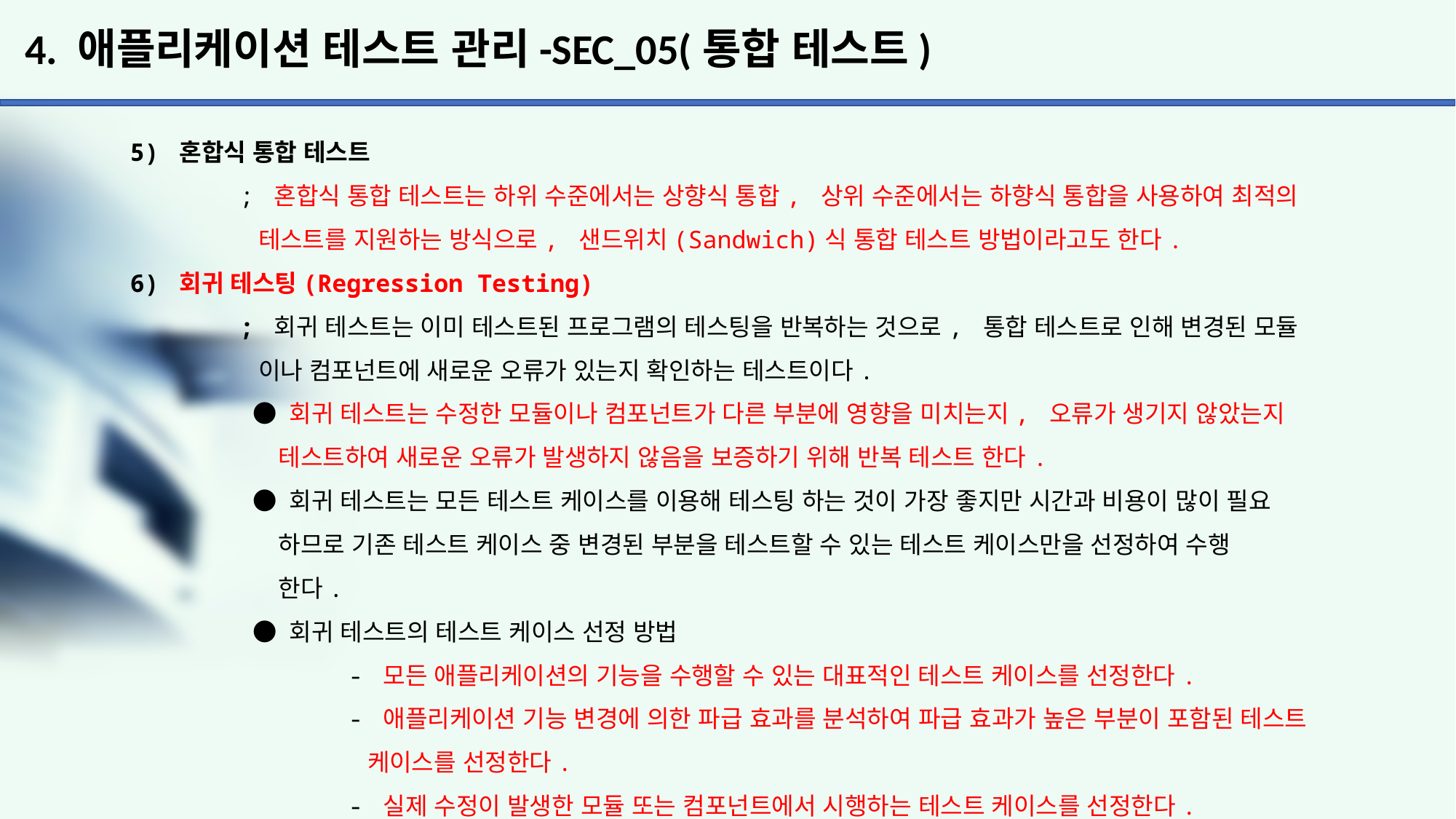

# 4. 애플리케이션 테스트 관리-SEC_05(통합 테스트)
5) 혼합식 통합 테스트
	; 혼합식 통합 테스트는 하위 수준에서는 상향식 통합, 상위 수준에서는 하향식 통합을 사용하여 최적의
	  테스트를 지원하는 방식으로, 샌드위치(Sandwich)식 통합 테스트 방법이라고도 한다.
6) 회귀 테스팅(Regression Testing)
	; 회귀 테스트는 이미 테스트된 프로그램의 테스팅을 반복하는 것으로, 통합 테스트로 인해 변경된 모듈
	  이나 컴포넌트에 새로운 오류가 있는지 확인하는 테스트이다.
	  ● 회귀 테스트는 수정한 모듈이나 컴포넌트가 다른 부분에 영향을 미치는지, 오류가 생기지 않았는지
	     테스트하여 새로운 오류가 발생하지 않음을 보증하기 위해 반복 테스트 한다.
	  ● 회귀 테스트는 모든 테스트 케이스를 이용해 테스팅 하는 것이 가장 좋지만 시간과 비용이 많이 필요
	     하므로 기존 테스트 케이스 중 변경된 부분을 테스트할 수 있는 테스트 케이스만을 선정하여 수행
	     한다.
	  ● 회귀 테스트의 테스트 케이스 선정 방법
		- 모든 애플리케이션의 기능을 수행할 수 있는 대표적인 테스트 케이스를 선정한다.
		- 애플리케이션 기능 변경에 의한 파급 효과를 분석하여 파급 효과가 높은 부분이 포함된 테스트
		  케이스를 선정한다.
		- 실제 수정이 발생한 모듈 또는 컴포넌트에서 시행하는 테스트 케이스를 선정한다.